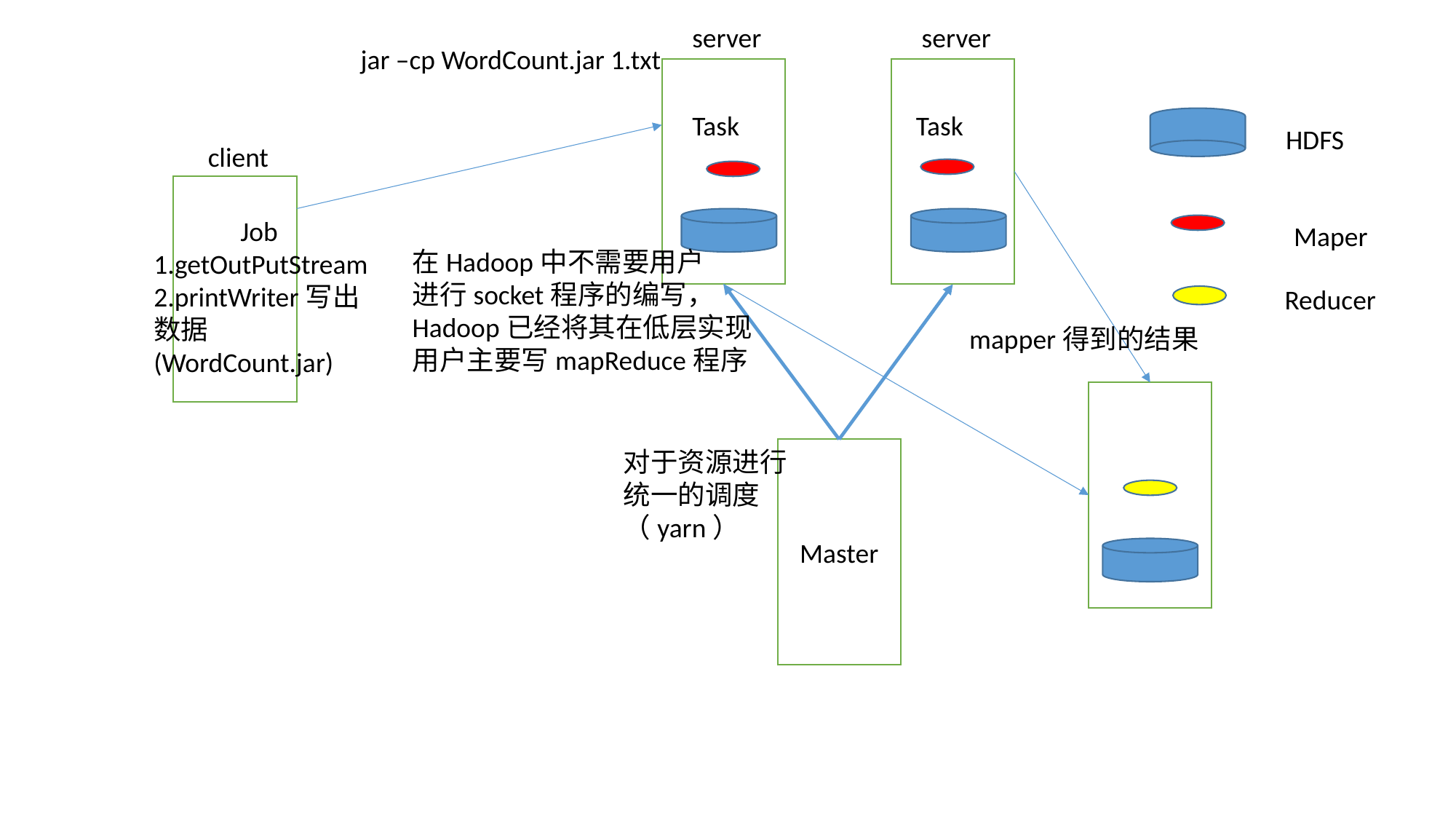

server
server
jar –cp WordCount.jar 1.txt

Task
Task

HDFS
client

              Job
1.getOutPutStream
2.printWriter写出数据(WordCount.jar)

Maper

在Hadoop中不需要用户
进行socket程序的编写，
Hadoop已经将其在低层实现
用户主要写mapReduce程序
Reducer

mapper得到的结果

对于资源进行统一的调度（yarn）
Master